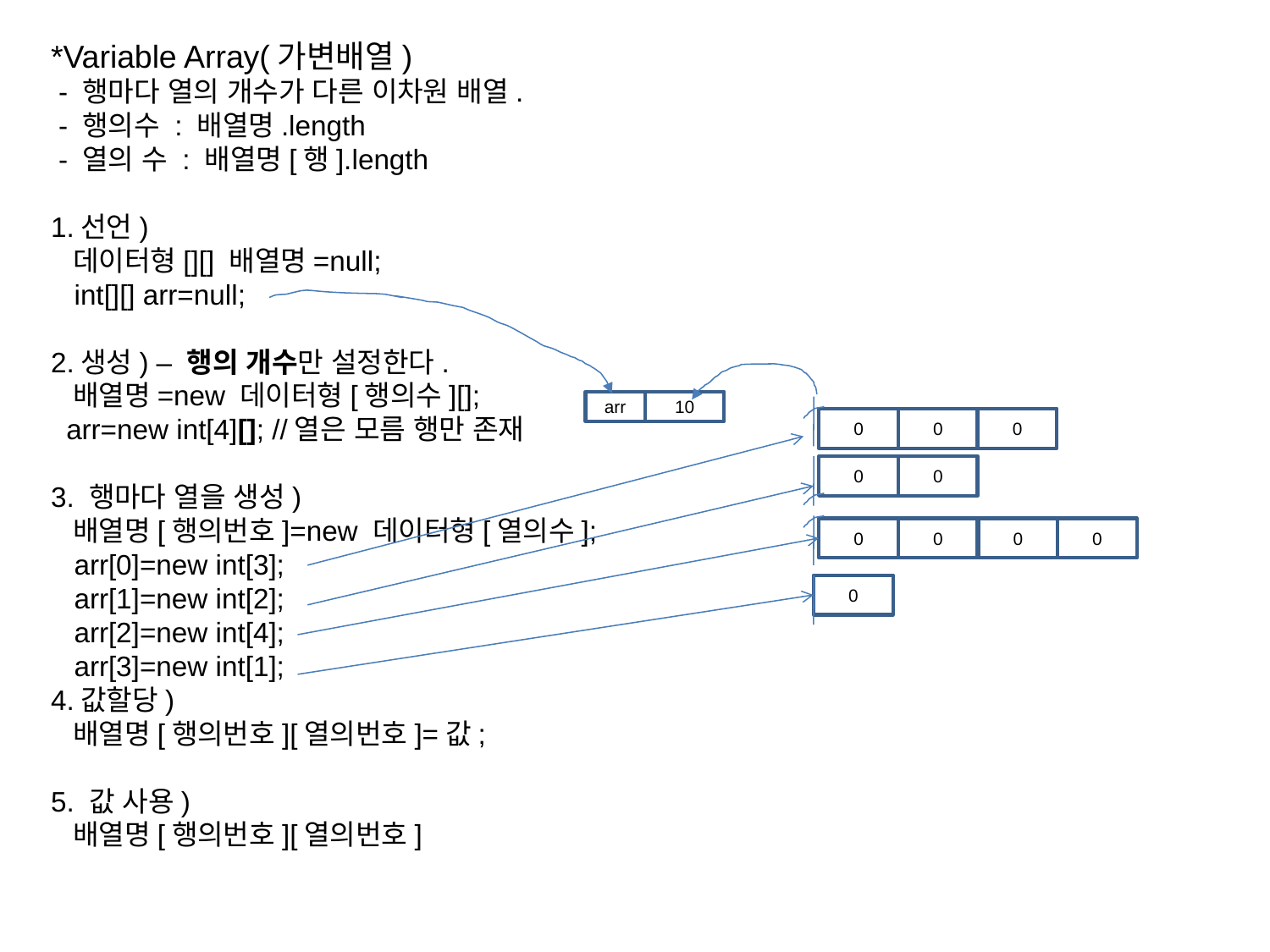

*Variable Array(가변배열)
 - 행마다 열의 개수가 다른 이차원 배열.
 - 행의수 : 배열명.length
 - 열의 수 : 배열명[행].length

1.선언)
  데이터형[][] 배열명=null;
   int[][] arr=null;

2.생성) – 행의 개수만 설정한다.
  배열명=new 데이터형[행의수][];
  arr=new int[4][]; //열은 모름 행만 존재

3. 행마다 열을 생성)
  배열명[행의번호]=new 데이터형[열의수];
   arr[0]=new int[3];
   arr[1]=new int[2];
   arr[2]=new int[4];
   arr[3]=new int[1];
4.값할당)
  배열명[행의번호][열의번호]=값;

5. 값 사용)
  배열명[행의번호][열의번호]

arr
10

0
0
0
0
0

0
0
0
0
0